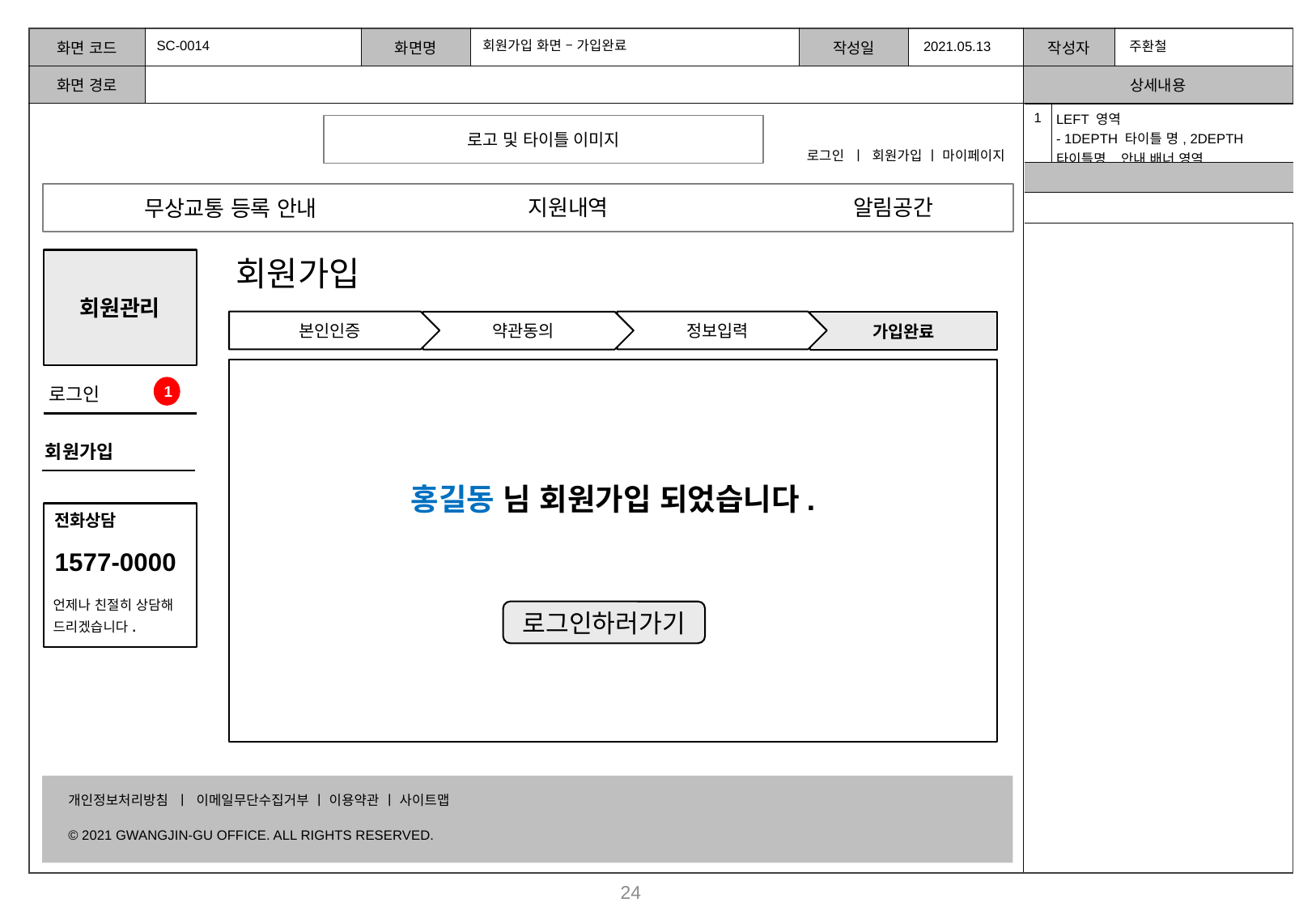

SC-0014
회원가입 화면 – 가입완료
2021.05.13
주환철
| 1 | LEFT 영역 - 1DEPTH 타이틀 명, 2DEPTH 타이틀명, 안내 배너 영역 |
| --- | --- |
|  |  |
|  |  |
로고 및 타이틀 이미지
로그인  ㅣ  회원가입 ㅣ 마이페이지

지원내역
알림공간
무상교통 등록 안내
회원가입
회원관리
본인인증
정보입력
약관동의
가입완료

로그인
1
회원가입
홍길동 님 회원가입 되었습니다.

전화상담
1577-0000
언제나 친절히 상담해
드리겠습니다.
로그인하러가기

개인정보처리방침  ㅣ  이메일무단수집거부 ㅣ 이용약관 ㅣ 사이트맵
© 2021 GWANGJIN-GU OFFICE. ALL RIGHTS RESERVED.